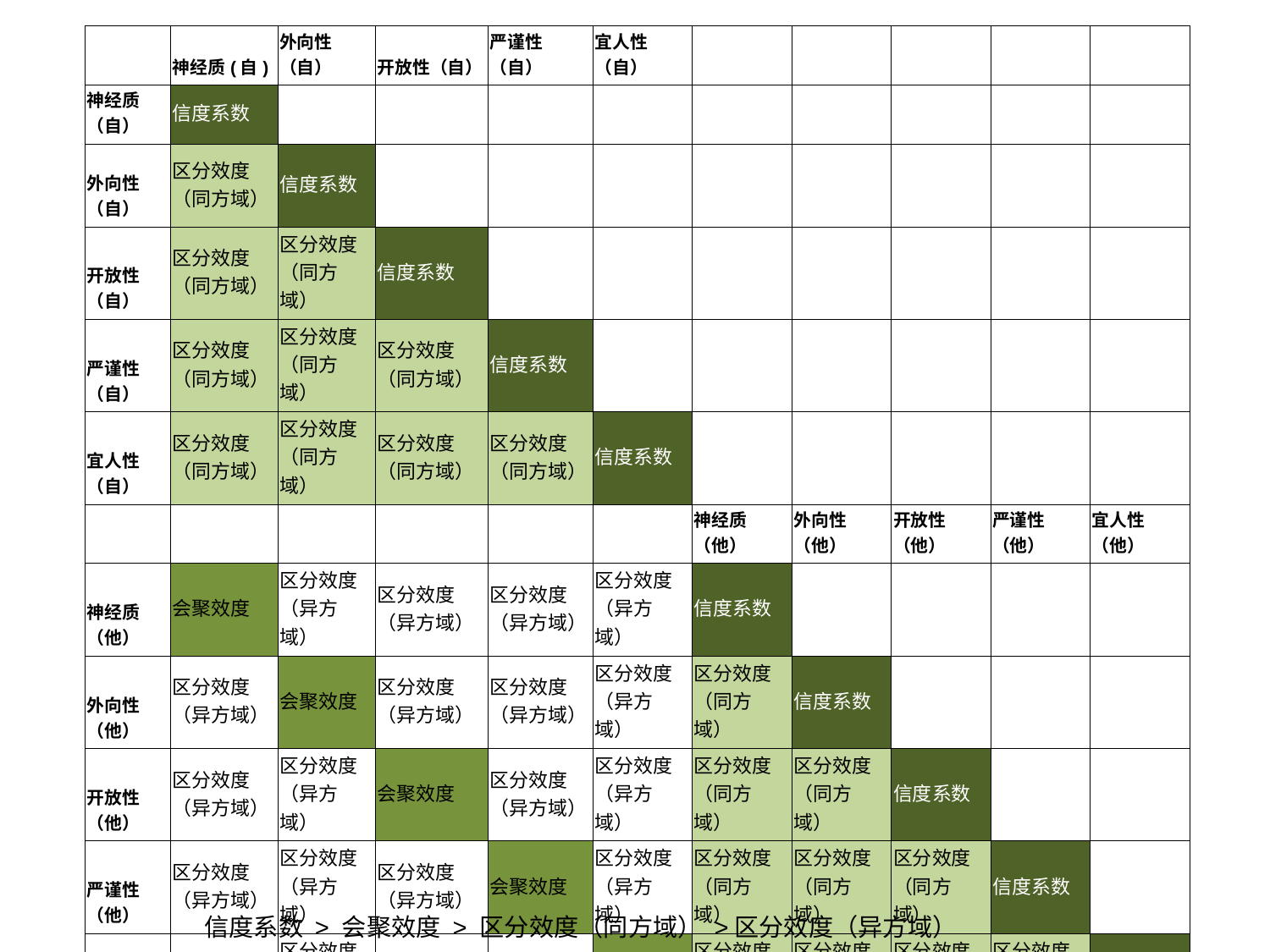

|  | 神经质(自) | 外向性（自） | 开放性（自） | 严谨性（自） | 宜人性（自） |  |  |  |  |  |
| --- | --- | --- | --- | --- | --- | --- | --- | --- | --- | --- |
| 神经质（自） | 信度系数 |  |  |  |  |  |  |  |  |  |
| 外向性（自） | 区分效度（同方域） | 信度系数 |  |  |  |  |  |  |  |  |
| 开放性（自） | 区分效度（同方域） | 区分效度（同方域） | 信度系数 |  |  |  |  |  |  |  |
| 严谨性（自） | 区分效度（同方域） | 区分效度（同方域） | 区分效度（同方域） | 信度系数 |  |  |  |  |  |  |
| 宜人性（自） | 区分效度（同方域） | 区分效度（同方域） | 区分效度（同方域） | 区分效度（同方域） | 信度系数 |  |  |  |  |  |
|  |  |  |  |  |  | 神经质（他） | 外向性（他） | 开放性（他） | 严谨性（他） | 宜人性（他） |
| 神经质（他） | 会聚效度 | 区分效度 （异方域） | 区分效度 （异方域） | 区分效度 （异方域） | 区分效度 （异方域） | 信度系数 |  |  |  |  |
| 外向性（他） | 区分效度 （异方域） | 会聚效度 | 区分效度 （异方域） | 区分效度 （异方域） | 区分效度 （异方域） | 区分效度（同方域） | 信度系数 |  |  |  |
| 开放性（他） | 区分效度（异方域） | 区分效度（异方域） | 会聚效度 | 区分效度 （异方域） | 区分效度 （异方域） | 区分效度（同方域） | 区分效度（同方域） | 信度系数 |  |  |
| 严谨性（他） | 区分效度（异方域） | 区分效度（异方域） | 区分效度（异方域） | 会聚效度 | 区分效度 （异方域） | 区分效度（同方域） | 区分效度（同方域） | 区分效度（同方域） | 信度系数 |  |
| 宜人性（他） | 区分效度（异方域） | 区分效度（异方域） | 区分效度（异方域） | 区分效度（异方域） | 会聚效度 | 区分效度（同方域） | 区分效度（同方域） | 区分效度（同方域） | 区分效度（同方域） | 信度系数 |
信度系数 > 会聚效度 > 区分效度（同方域） >区分效度（异方域）